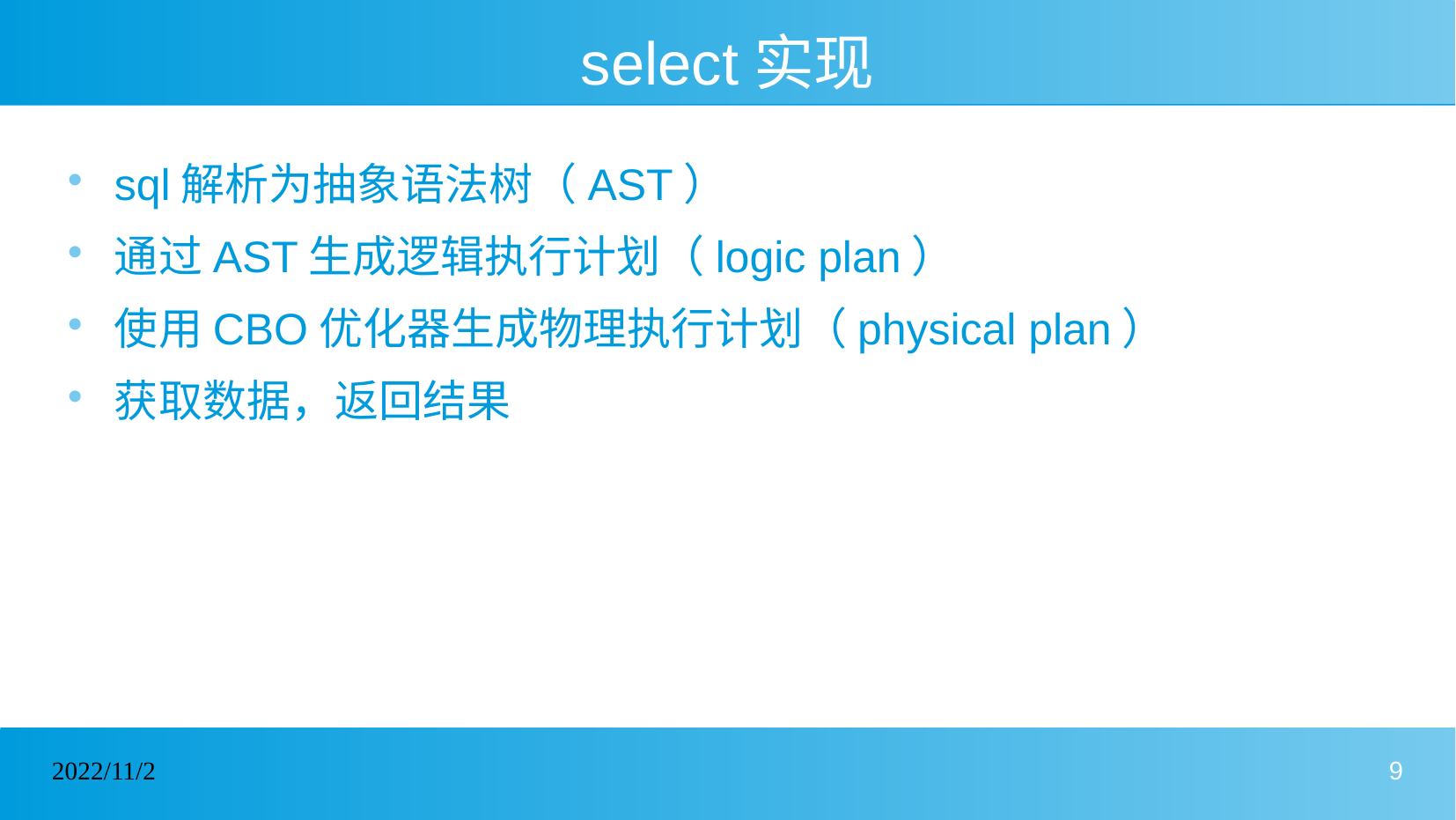

# select实现
sql解析为抽象语法树（AST）
通过AST生成逻辑执行计划（logic plan）
使用CBO优化器生成物理执行计划（physical plan）
获取数据，返回结果
2022/11/2
9